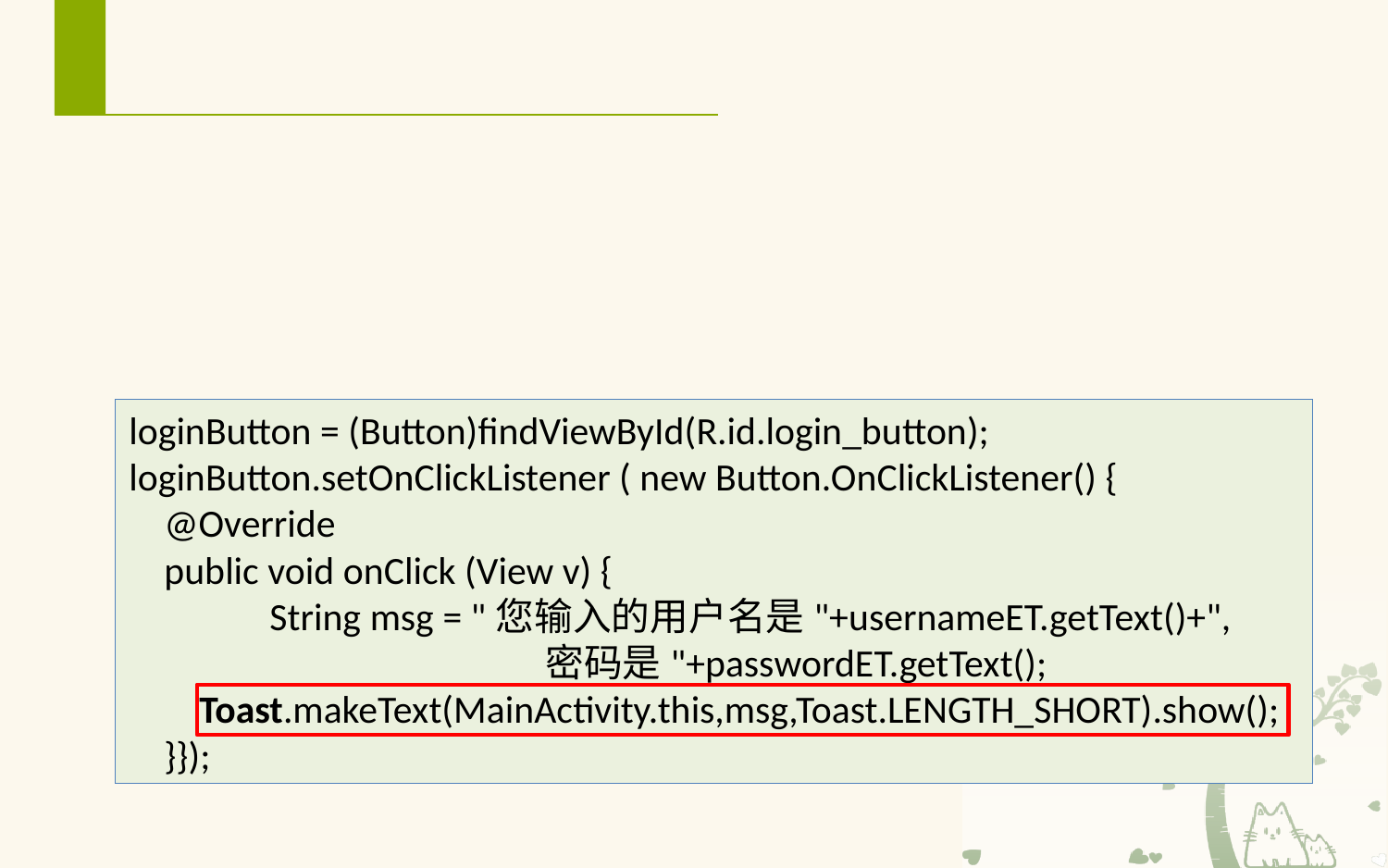

# 使用Toast
makeText(Context context, CharSequence text, int duration)
以特定时长显示文本内容，参数text为显示的文本，参数duration为显示时间，较长时间取值LENGTH_LONG，较短时间取值LENGTH_SHORT。
show( )：将设置好的信息在屏幕上显示出来。

loginButton = (Button)findViewById(R.id.login_button);
loginButton.setOnClickListener ( new Button.OnClickListener() {
    @Override
    public void onClick (View v) {
                String msg = "您输入的用户名是"+usernameET.getText()+",
			密码是"+passwordET.getText();
        Toast.makeText(MainActivity.this,msg,Toast.LENGTH_SHORT).show();
    }});